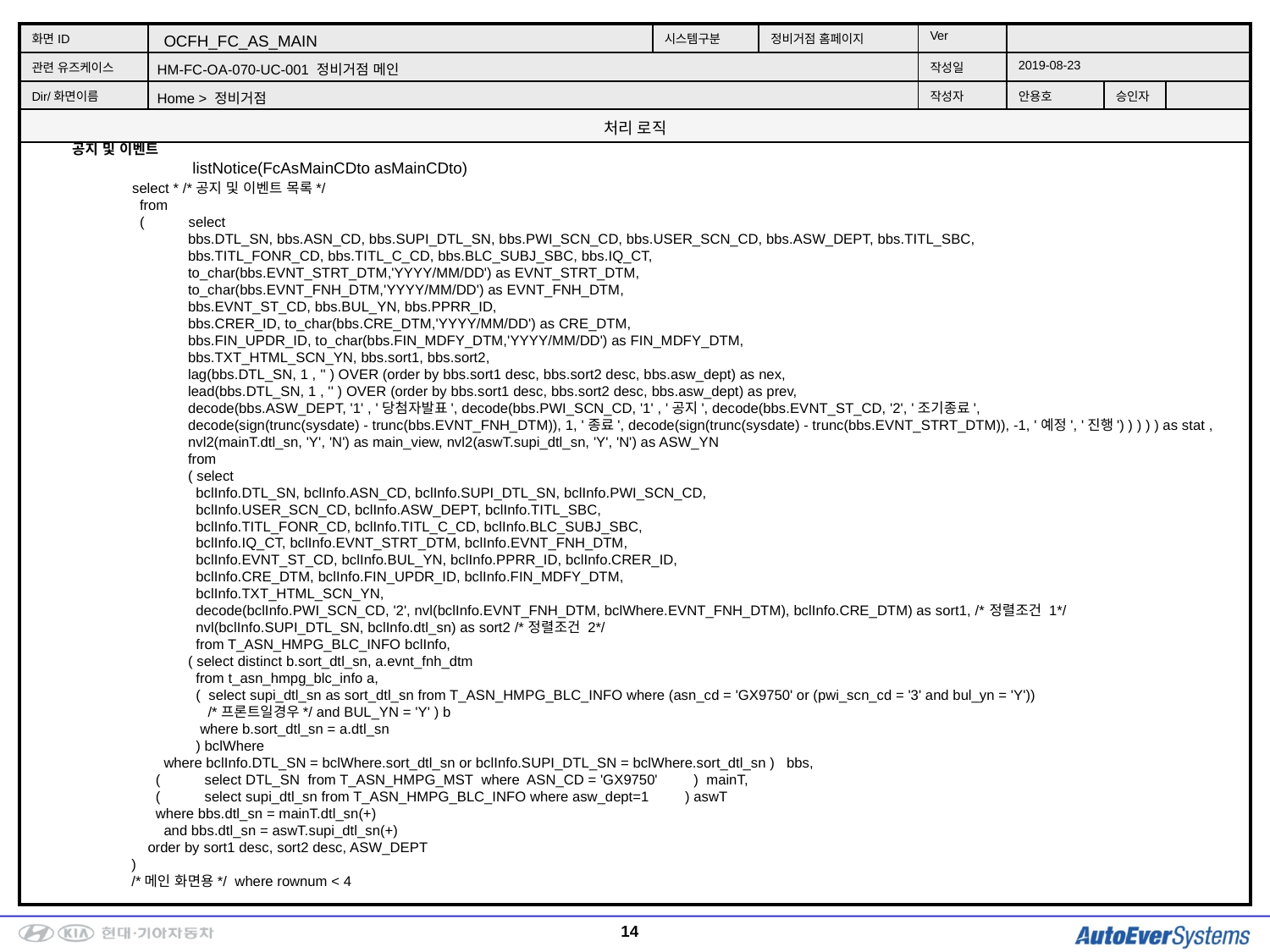

OCFH_FC_AS_MAIN
HM-FC-OA-070-UC-001 정비거점 메인
Home > 정비거점
 공지 및 이벤트
	listNotice(FcAsMainCDto asMainCDto)
  select * /*공지 및 이벤트 목록*/
    from
    (           select
                bbs.DTL_SN, bbs.ASN_CD, bbs.SUPI_DTL_SN, bbs.PWI_SCN_CD, bbs.USER_SCN_CD, bbs.ASW_DEPT, bbs.TITL_SBC,
                bbs.TITL_FONR_CD, bbs.TITL_C_CD, bbs.BLC_SUBJ_SBC, bbs.IQ_CT,
                to_char(bbs.EVNT_STRT_DTM,'YYYY/MM/DD') as EVNT_STRT_DTM,
                to_char(bbs.EVNT_FNH_DTM,'YYYY/MM/DD') as EVNT_FNH_DTM,
                bbs.EVNT_ST_CD, bbs.BUL_YN, bbs.PPRR_ID,
                bbs.CRER_ID, to_char(bbs.CRE_DTM,'YYYY/MM/DD') as CRE_DTM,
                bbs.FIN_UPDR_ID, to_char(bbs.FIN_MDFY_DTM,'YYYY/MM/DD') as FIN_MDFY_DTM,
                bbs.TXT_HTML_SCN_YN, bbs.sort1, bbs.sort2,
                lag(bbs.DTL_SN, 1 , '' ) OVER (order by bbs.sort1 desc, bbs.sort2 desc, bbs.asw_dept) as nex,
                lead(bbs.DTL_SN, 1 , '' ) OVER (order by bbs.sort1 desc, bbs.sort2 desc, bbs.asw_dept) as prev,
                decode(bbs.ASW_DEPT, '1' , '당첨자발표', decode(bbs.PWI_SCN_CD, '1' , '공지', decode(bbs.EVNT_ST_CD, '2', '조기종료',
                decode(sign(trunc(sysdate) - trunc(bbs.EVNT_FNH_DTM)), 1, '종료', decode(sign(trunc(sysdate) - trunc(bbs.EVNT_STRT_DTM)), -1, '예정', '진행') ) ) ) ) as stat ,
                nvl2(mainT.dtl_sn, 'Y', 'N') as main_view, nvl2(aswT.supi_dtl_sn, 'Y', 'N') as ASW_YN
                from
                ( select
                  bclInfo.DTL_SN, bclInfo.ASN_CD, bclInfo.SUPI_DTL_SN, bclInfo.PWI_SCN_CD,
                  bclInfo.USER_SCN_CD, bclInfo.ASW_DEPT, bclInfo.TITL_SBC,
                  bclInfo.TITL_FONR_CD, bclInfo.TITL_C_CD, bclInfo.BLC_SUBJ_SBC,
                  bclInfo.IQ_CT, bclInfo.EVNT_STRT_DTM, bclInfo.EVNT_FNH_DTM,
                  bclInfo.EVNT_ST_CD, bclInfo.BUL_YN, bclInfo.PPRR_ID, bclInfo.CRER_ID,
                  bclInfo.CRE_DTM, bclInfo.FIN_UPDR_ID, bclInfo.FIN_MDFY_DTM,
                  bclInfo.TXT_HTML_SCN_YN,
                  decode(bclInfo.PWI_SCN_CD, '2', nvl(bclInfo.EVNT_FNH_DTM, bclWhere.EVNT_FNH_DTM), bclInfo.CRE_DTM) as sort1, /*정렬조건 1*/
                  nvl(bclInfo.SUPI_DTL_SN, bclInfo.dtl_sn) as sort2 /*정렬조건 2*/
                  from T_ASN_HMPG_BLC_INFO bclInfo,
                ( select distinct b.sort_dtl_sn, a.evnt_fnh_dtm
                  from t_asn_hmpg_blc_info a,
                  (  select supi_dtl_sn as sort_dtl_sn from T_ASN_HMPG_BLC_INFO where (asn_cd = 'GX9750' or (pwi_scn_cd = '3' and bul_yn = 'Y'))
                     /*프론트일경우*/ and BUL_YN = 'Y' ) b
                   where b.sort_dtl_sn = a.dtl_sn
                  ) bclWhere
          where bclInfo.DTL_SN = bclWhere.sort_dtl_sn or bclInfo.SUPI_DTL_SN = bclWhere.sort_dtl_sn )   bbs,
        (           select DTL_SN  from T_ASN_HMPG_MST  where  ASN_CD = 'GX9750'         )  mainT,
        (           select supi_dtl_sn from T_ASN_HMPG_BLC_INFO where asw_dept=1         ) aswT
        where bbs.dtl_sn = mainT.dtl_sn(+)
          and bbs.dtl_sn = aswT.supi_dtl_sn(+)
      order by sort1 desc, sort2 desc, ASW_DEPT
  )
  /*메인 화면용*/  where rownum < 4